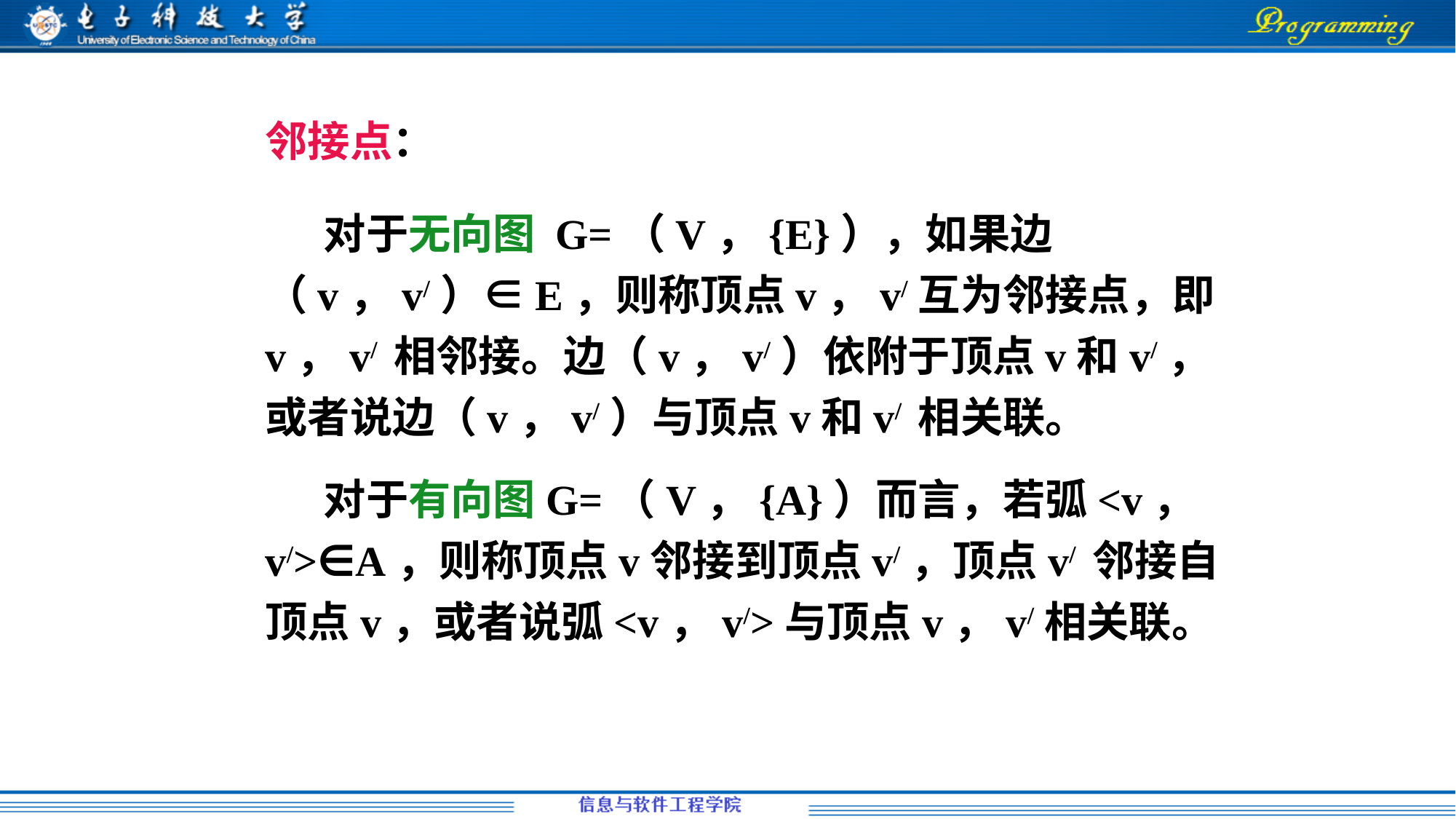

邻接点：
     对于无向图 G=（V，{E}），如果边（v，v/）∈E，则称顶点v，v/互为邻接点，即v，v/ 相邻接。边（v，v/）依附于顶点v和v/，或者说边（v，v/）与顶点v和v/ 相关联。
     对于有向图G=（V，{A}）而言，若弧<v，v/>∈A，则称顶点v邻接到顶点v/，顶点v/ 邻接自顶点v，或者说弧<v，v/>与顶点v，v/相关联。